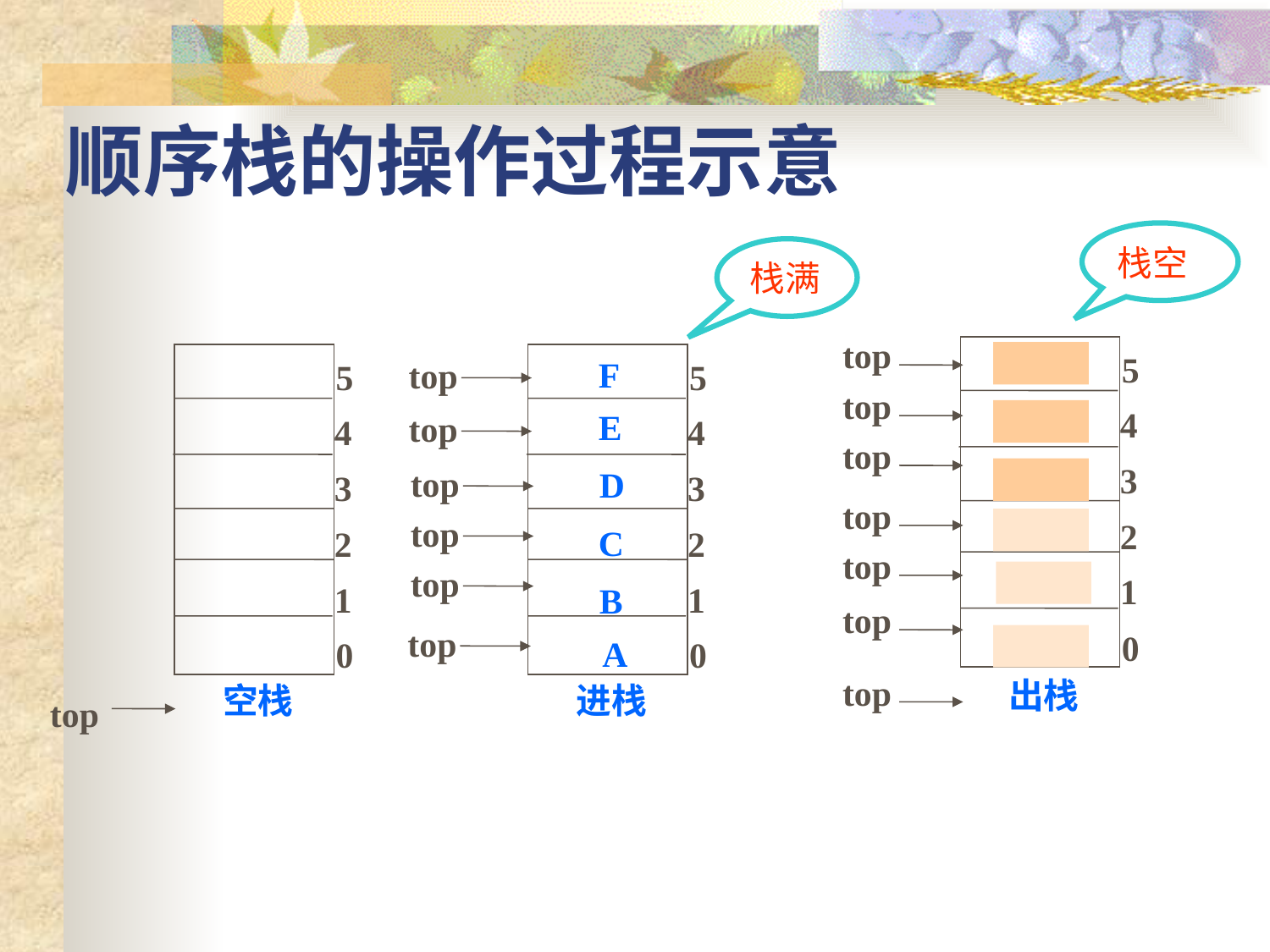

# 顺序栈的操作过程示意

栈空
栈满
top

5
4
3
2
1
0
F
E
D
C
B
A

5
4
3
2
1
0
空栈
top

5
4
3
2
1
0
F
top

top

E

top

top

top

D

top

top

C
top

top

B
top

top

A
top

出栈
进栈